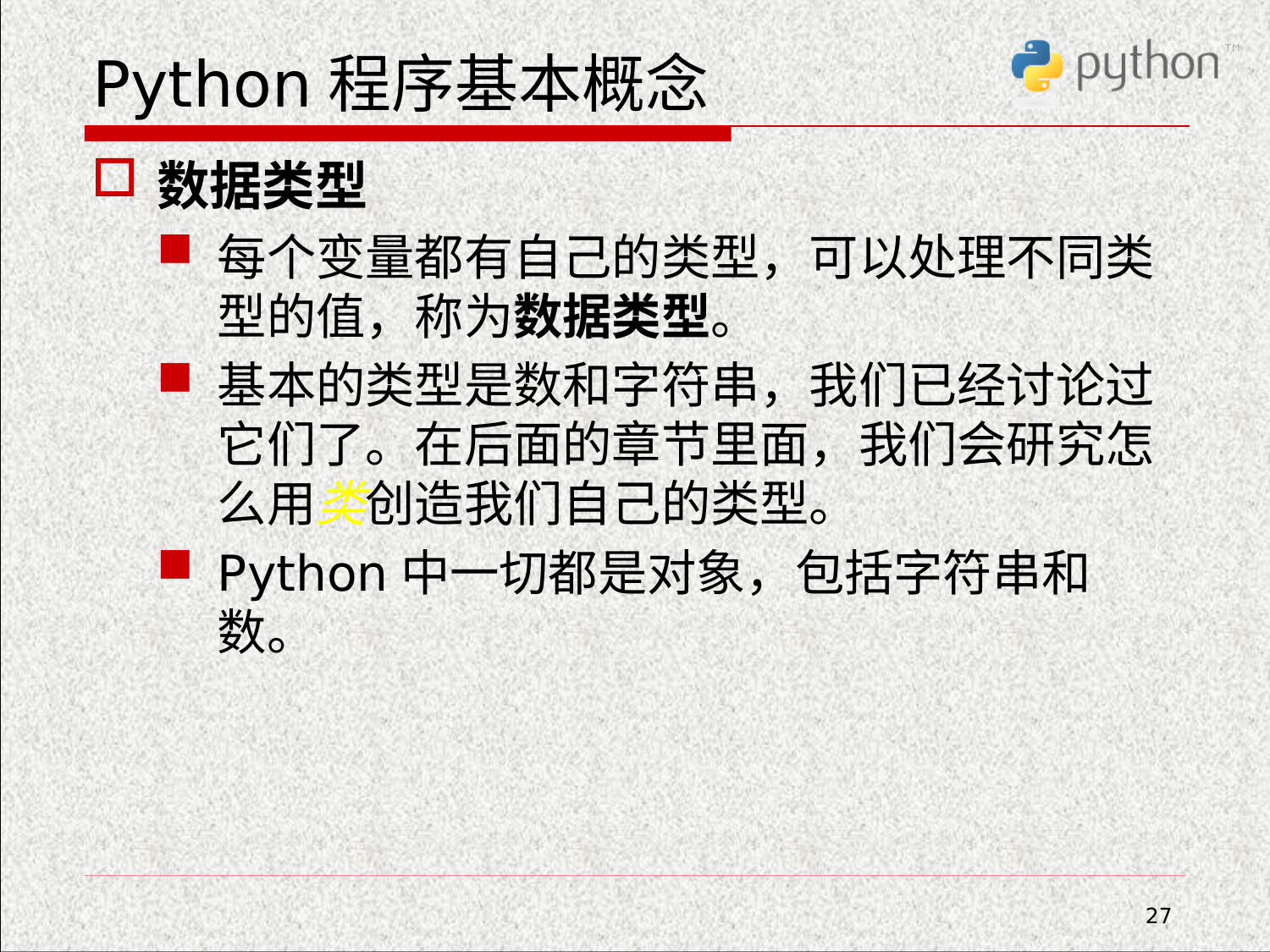

# Python程序基本概念
数据类型
每个变量都有自己的类型，可以处理不同类型的值，称为数据类型。
基本的类型是数和字符串，我们已经讨论过它们了。在后面的章节里面，我们会研究怎么用类创造我们自己的类型。
Python中一切都是对象，包括字符串和数。

27